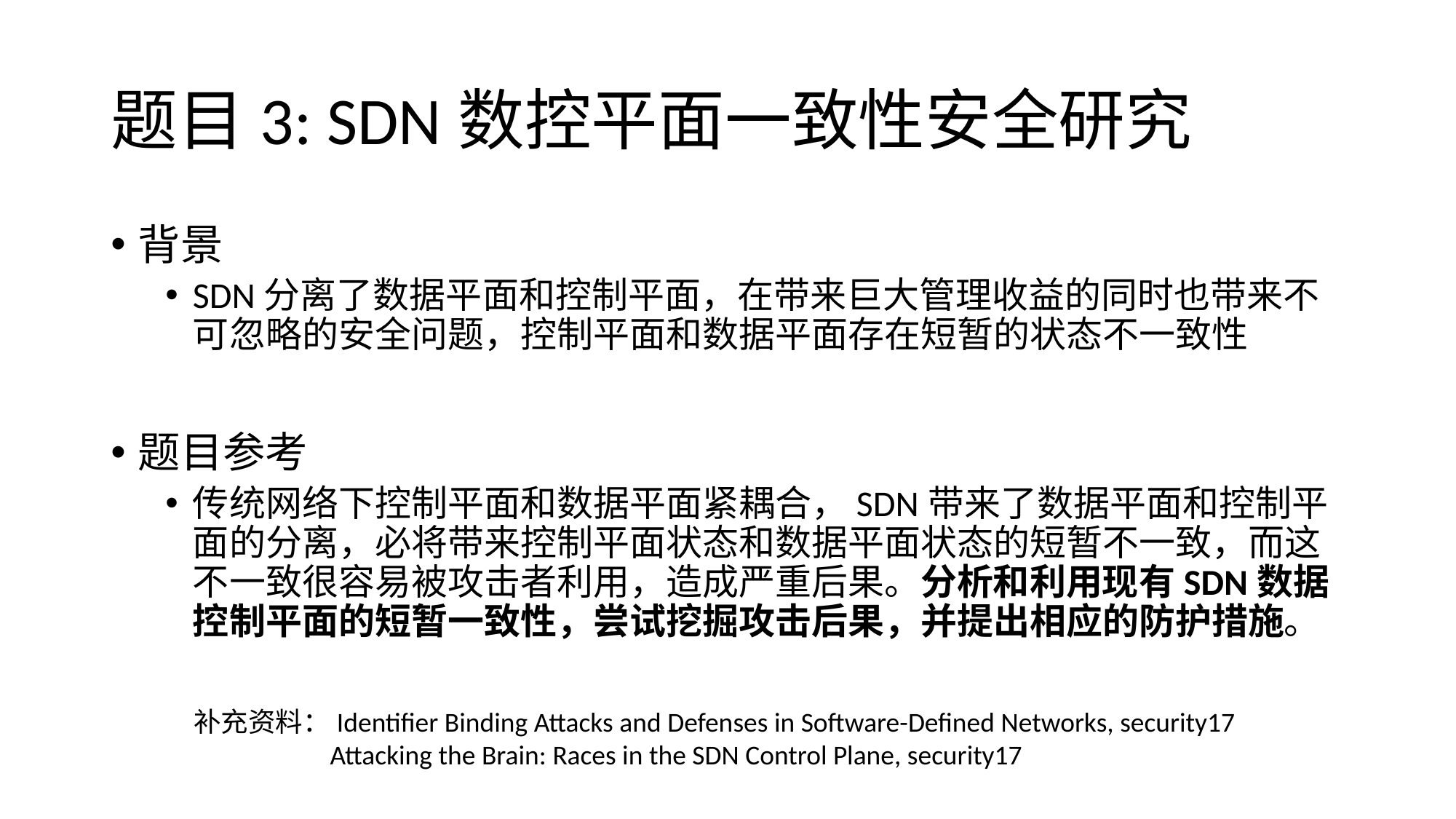

# 题目3: SDN数控平面一致性安全研究
背景
SDN分离了数据平面和控制平面，在带来巨大管理收益的同时也带来不可忽略的安全问题，控制平面和数据平面存在短暂的状态不一致性

题目参考
传统网络下控制平面和数据平面紧耦合，SDN带来了数据平面和控制平面的分离，必将带来控制平面状态和数据平面状态的短暂不一致，而这不一致很容易被攻击者利用，造成严重后果。分析和利用现有SDN数据控制平面的短暂一致性，尝试挖掘攻击后果，并提出相应的防护措施。

补充资料：Identifier Binding Attacks and Defenses in Software-Defined Networks, security17
                      Attacking the Brain: Races in the SDN Control Plane, security17